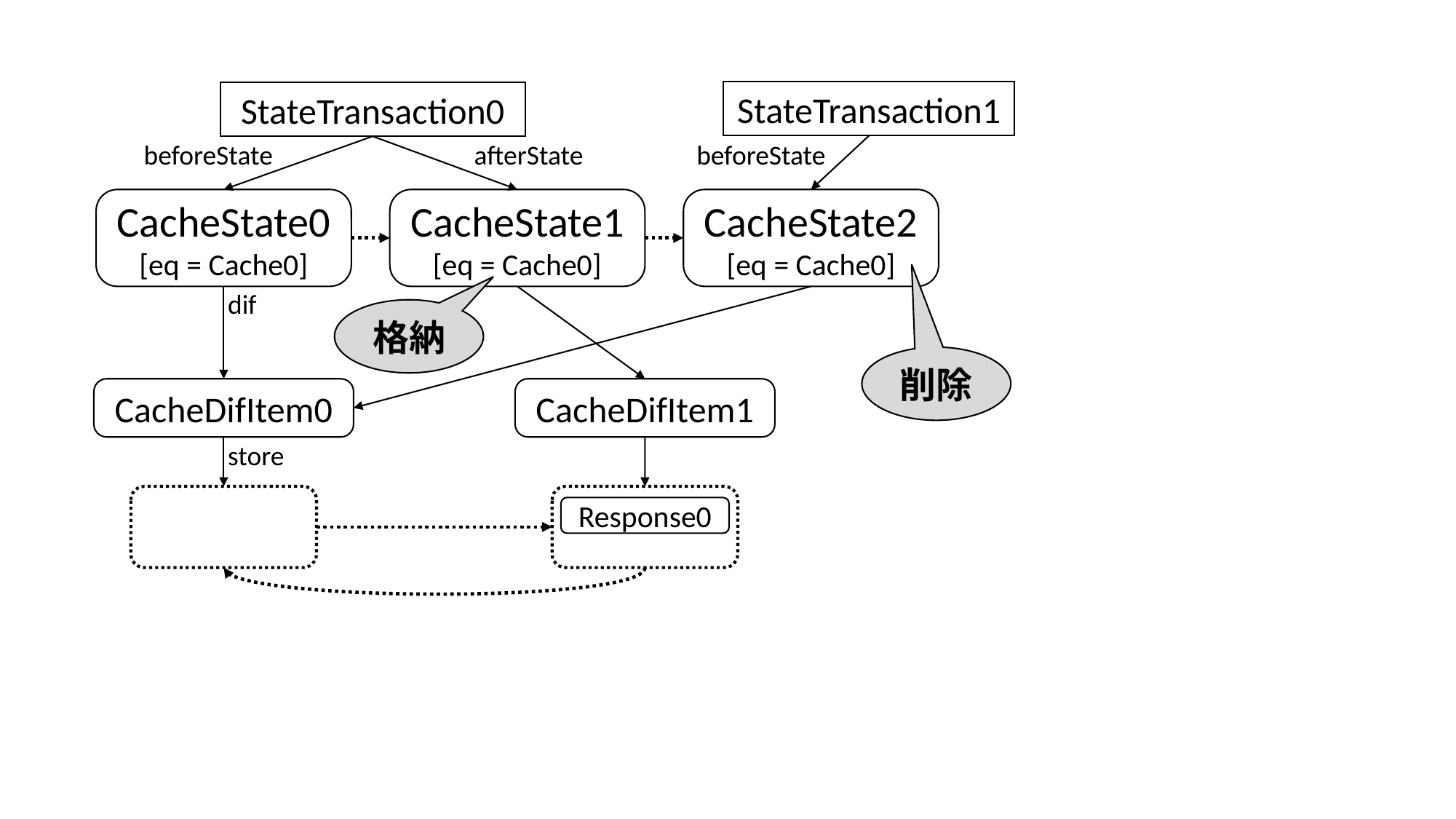

StateTransaction1
StateTransaction0
beforeState
afterState
beforeState
CacheState2
[eq = Cache0]
CacheState1
[eq = Cache0]
CacheState0
[eq = Cache0]
dif
格納
削除
CacheDifItem0
CacheDifItem1
store

Response0